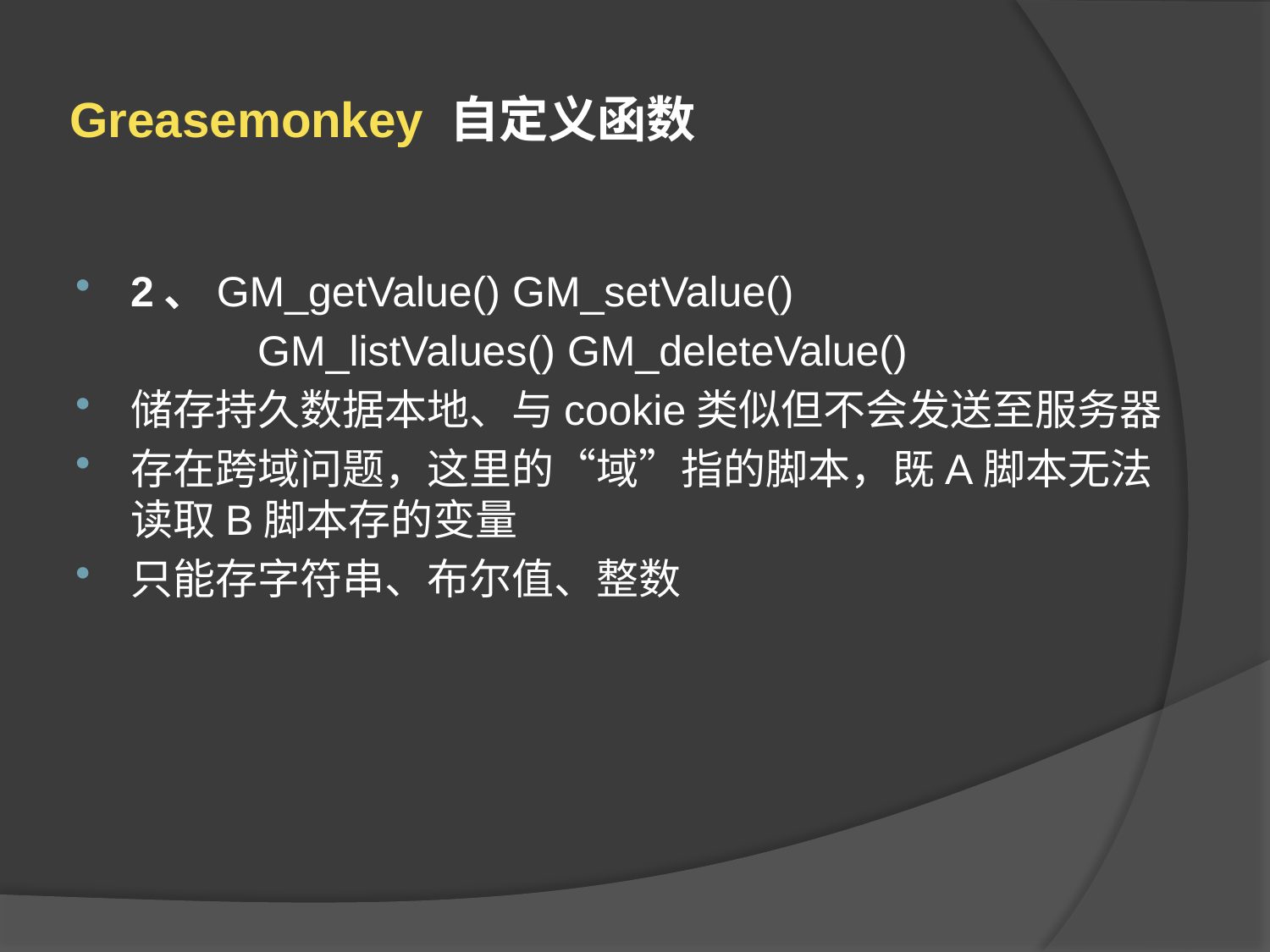

# Greasemonkey 自定义函数
2、GM_getValue() GM_setValue()
		GM_listValues() GM_deleteValue()
储存持久数据本地、与cookie类似但不会发送至服务器
存在跨域问题，这里的“域”指的脚本，既A脚本无法读取B脚本存的变量
只能存字符串、布尔值、整数